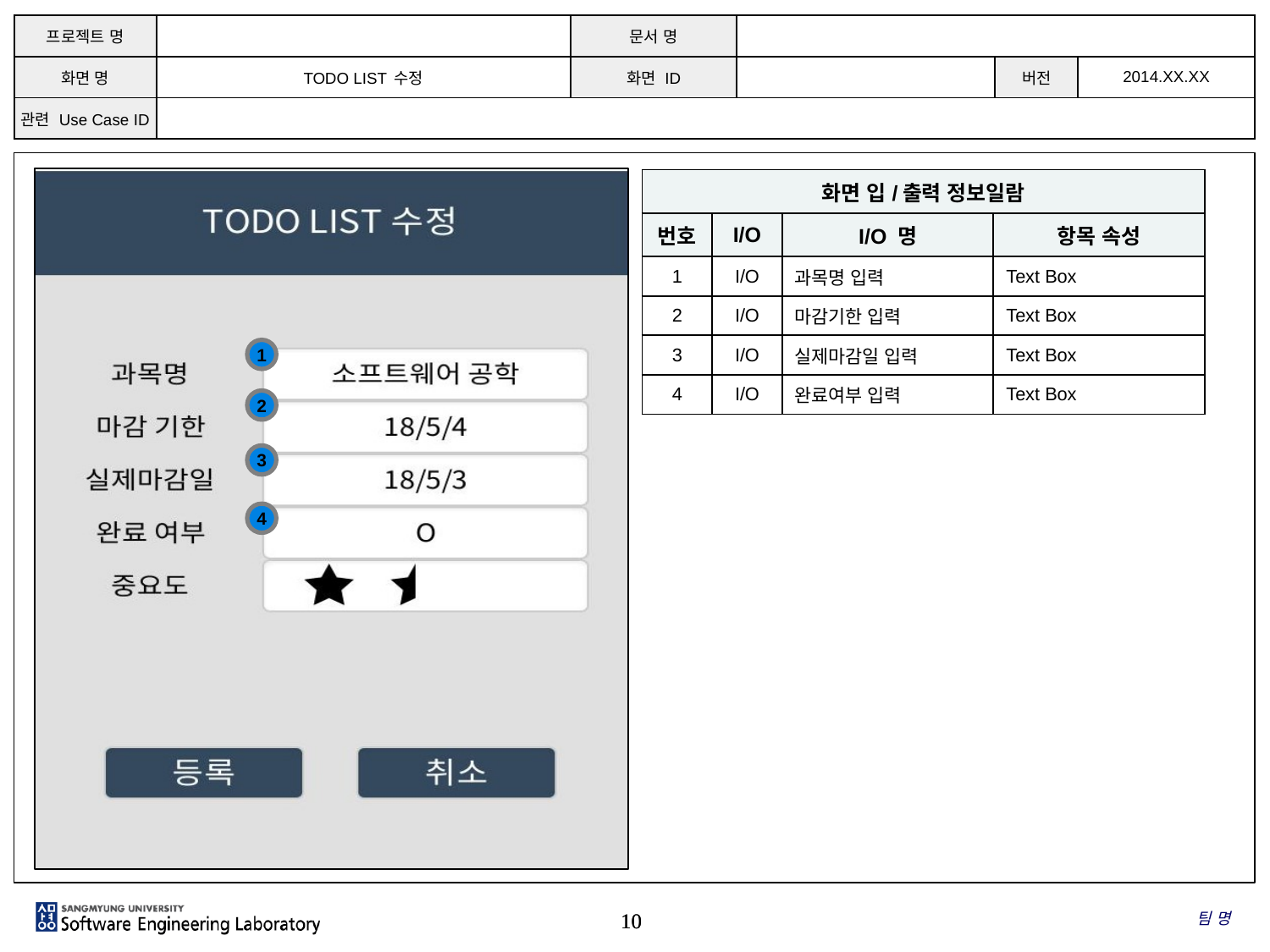

| 프로젝트 명 |  | 문서 명 |  |  |  |
| --- | --- | --- | --- | --- | --- |
| 화면 명 | TODO LIST 수정 | 화면 ID |  | 버전 | 2014.XX.XX |
| 관련 Use Case ID |  |  |  |  |  |

| 화면 입/출력 정보일람 |  |  |  |
| --- | --- | --- | --- |
| 번호 | I/O | I/O 명 | 항목 속성 |
| 1 | I/O | 과목명 입력 | Text Box |
| 2 | I/O | 마감기한 입력 | Text Box |
| 3 | I/O | 실제마감일 입력 | Text Box |
| 4 | I/O | 완료여부 입력 | Text Box |
1
2
3
4
팀 명